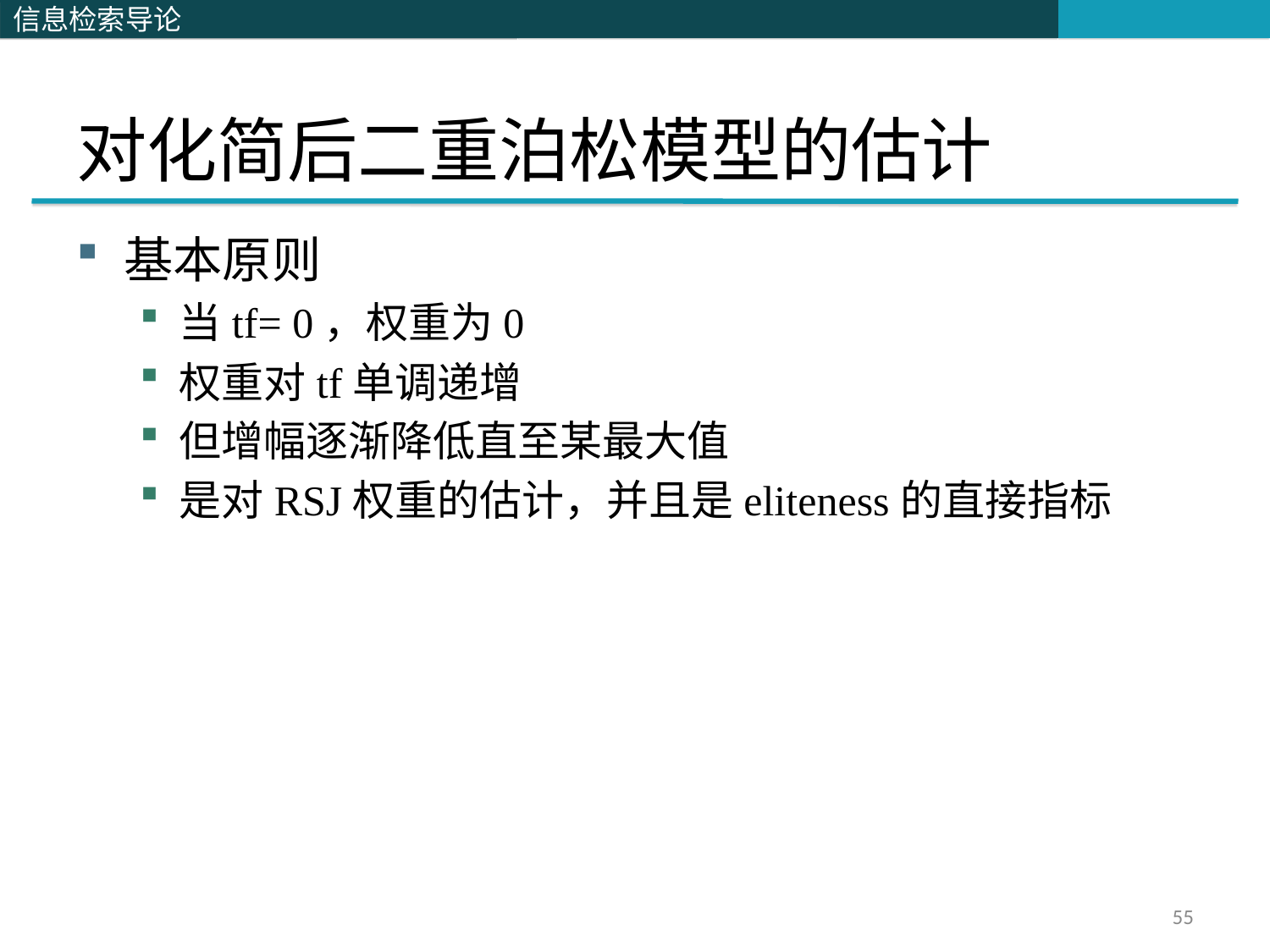

# 对化简后二重泊松模型的估计
基本原则
当tf= 0，权重为0
权重对tf单调递增
但增幅逐渐降低直至某最大值
是对RSJ权重的估计，并且是eliteness的直接指标
55